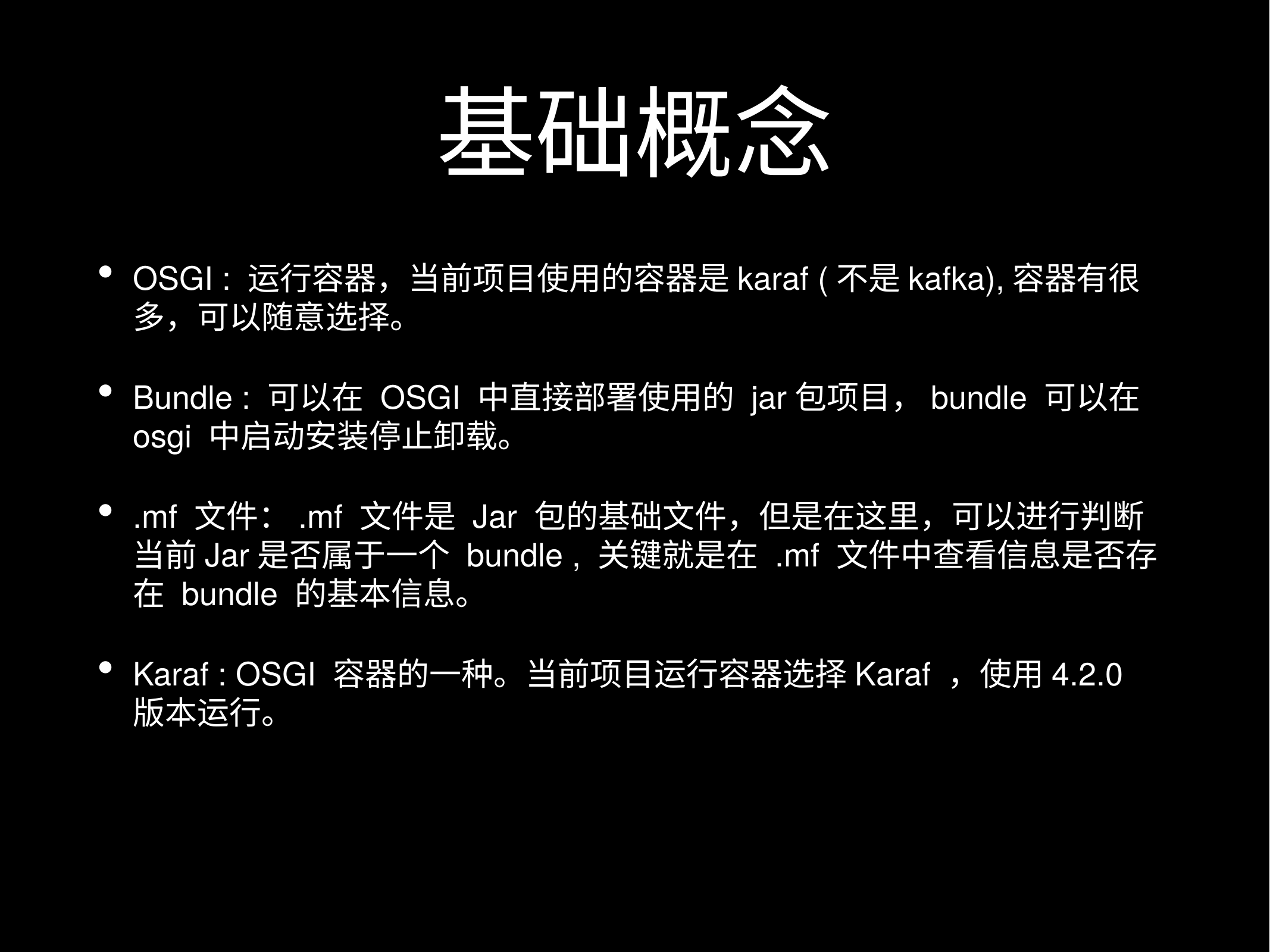

# 基础概念
OSGI : 运行容器，当前项目使用的容器是karaf (不是kafka),容器有很多，可以随意选择。
Bundle : 可以在 OSGI 中直接部署使用的 jar包项目，bundle 可以在 osgi 中启动安装停止卸载。
.mf 文件：.mf 文件是 Jar 包的基础文件，但是在这里，可以进行判断当前Jar是否属于一个 bundle , 关键就是在 .mf 文件中查看信息是否存在 bundle 的基本信息。
Karaf : OSGI 容器的一种。当前项目运行容器选择Karaf ，使用4.2.0 版本运行。